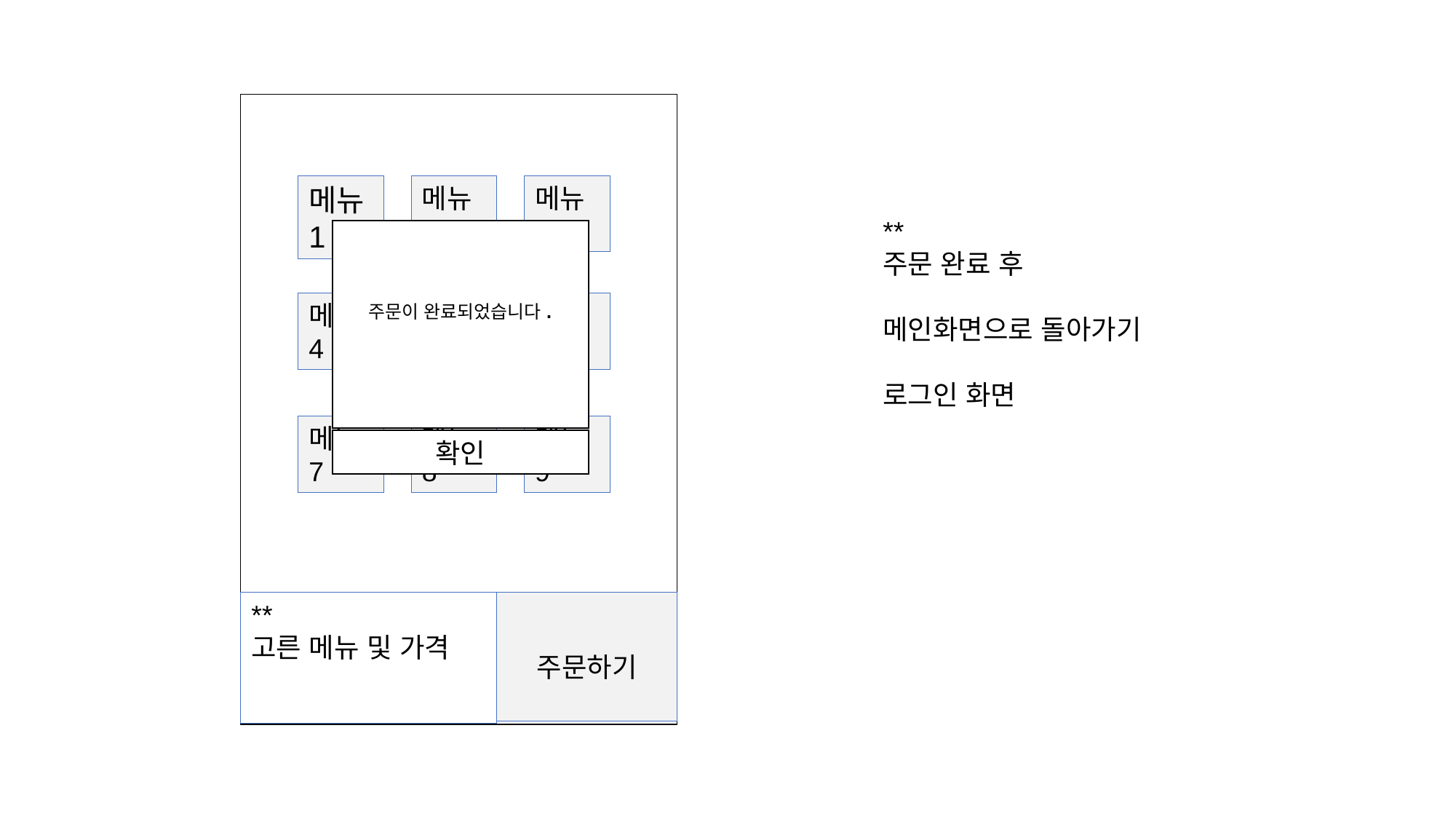

메뉴 1
메뉴 2
메뉴 3
**
주문 완료 후

메인화면으로 돌아가기

로그인 화면

주문이 완료되었습니다.

메뉴 4
메뉴 5
메뉴 6
메뉴 7
메뉴 8
메뉴 9
확인
**
고른 메뉴 및 가격

주문하기